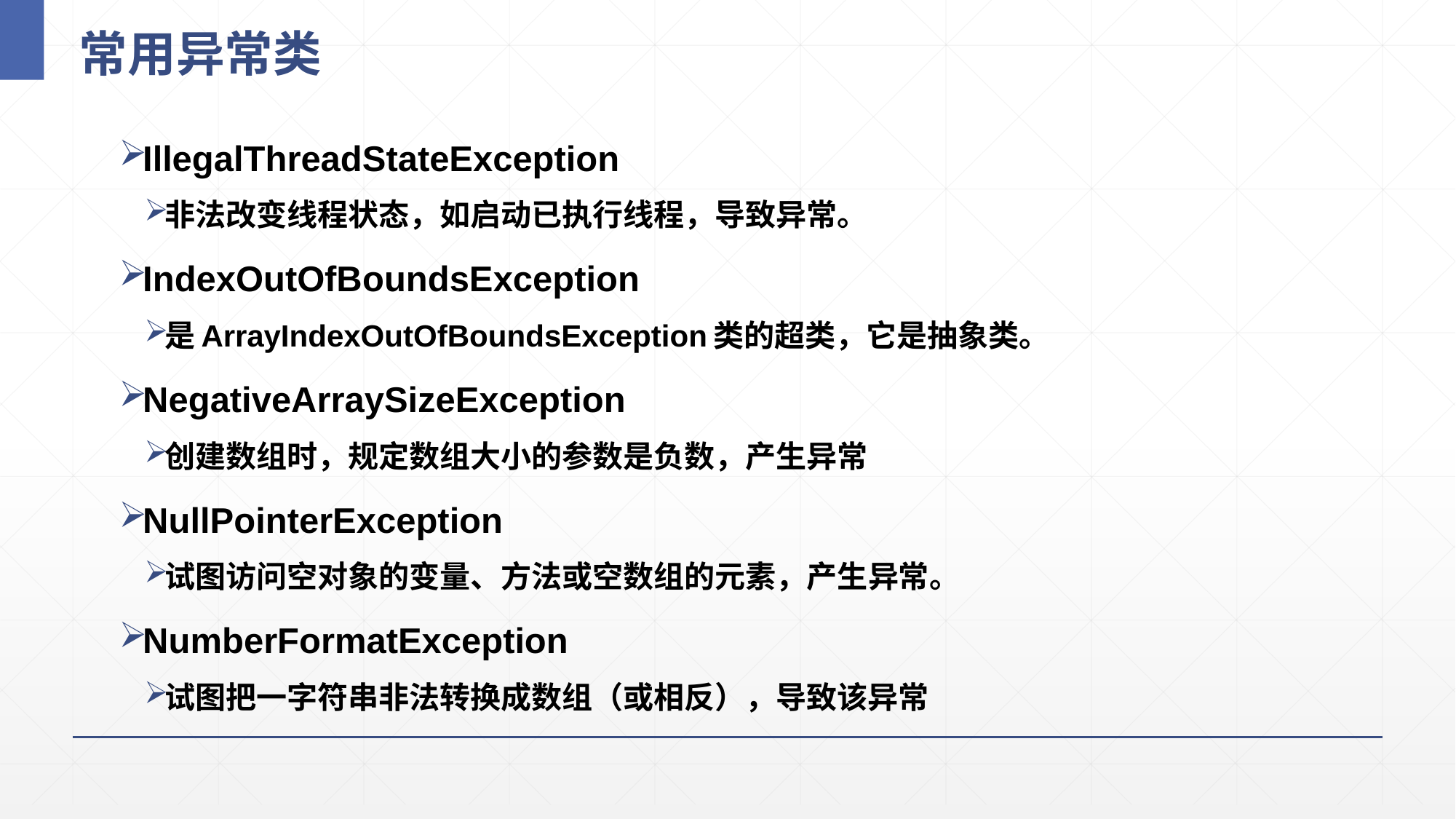

# 常用异常类
IllegalThreadStateException
非法改变线程状态，如启动已执行线程，导致异常。
IndexOutOfBoundsException
是ArrayIndexOutOfBoundsException类的超类，它是抽象类。
NegativeArraySizeException
创建数组时，规定数组大小的参数是负数，产生异常
NullPointerException
试图访问空对象的变量、方法或空数组的元素，产生异常。
NumberFormatException
试图把一字符串非法转换成数组（或相反），导致该异常